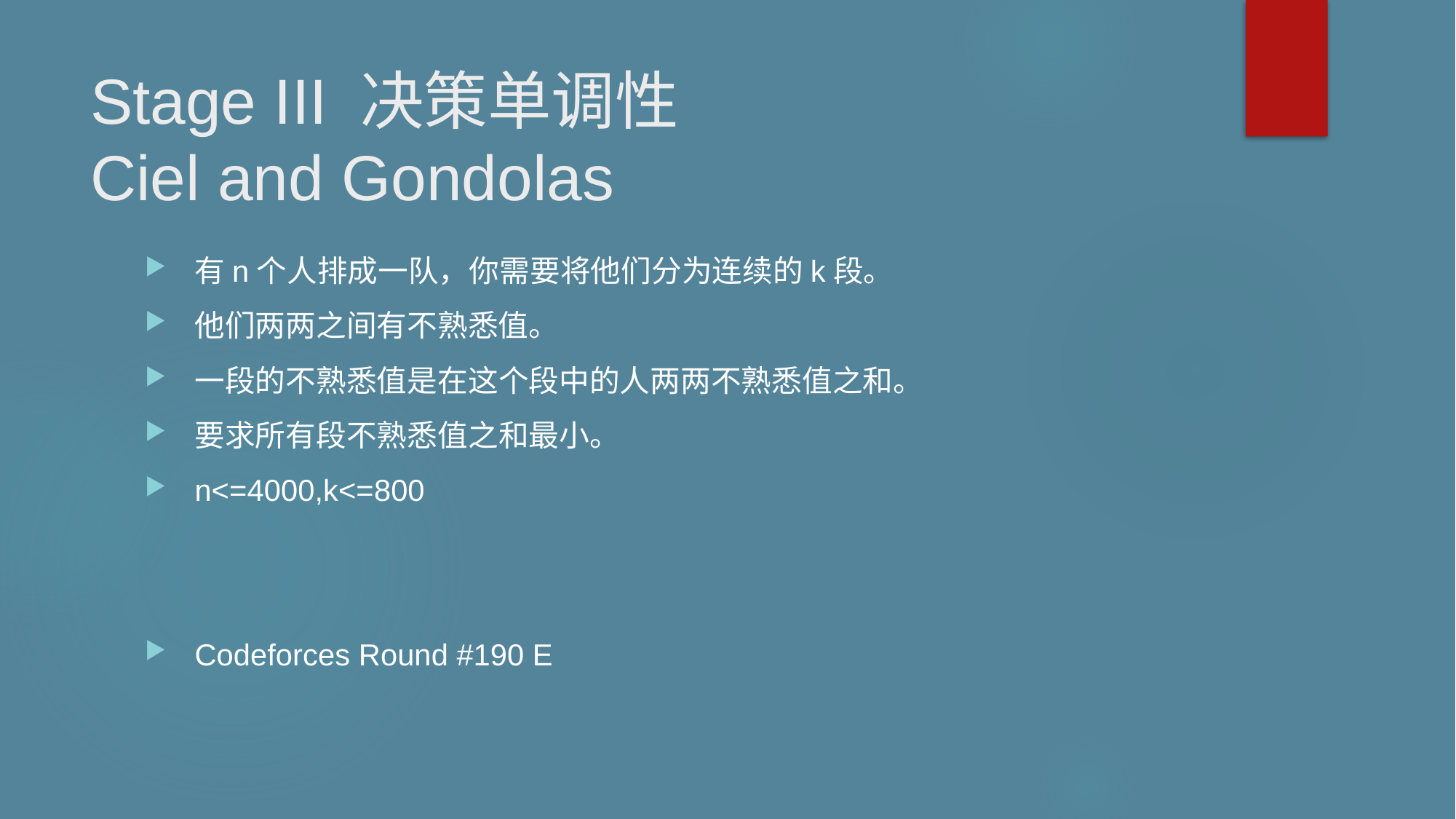

# Stage III 决策单调性 Ciel and Gondolas
有n个人排成一队，你需要将他们分为连续的k段。
他们两两之间有不熟悉值。
一段的不熟悉值是在这个段中的人两两不熟悉值之和。
要求所有段不熟悉值之和最小。
n<=4000,k<=800

Codeforces Round #190 E